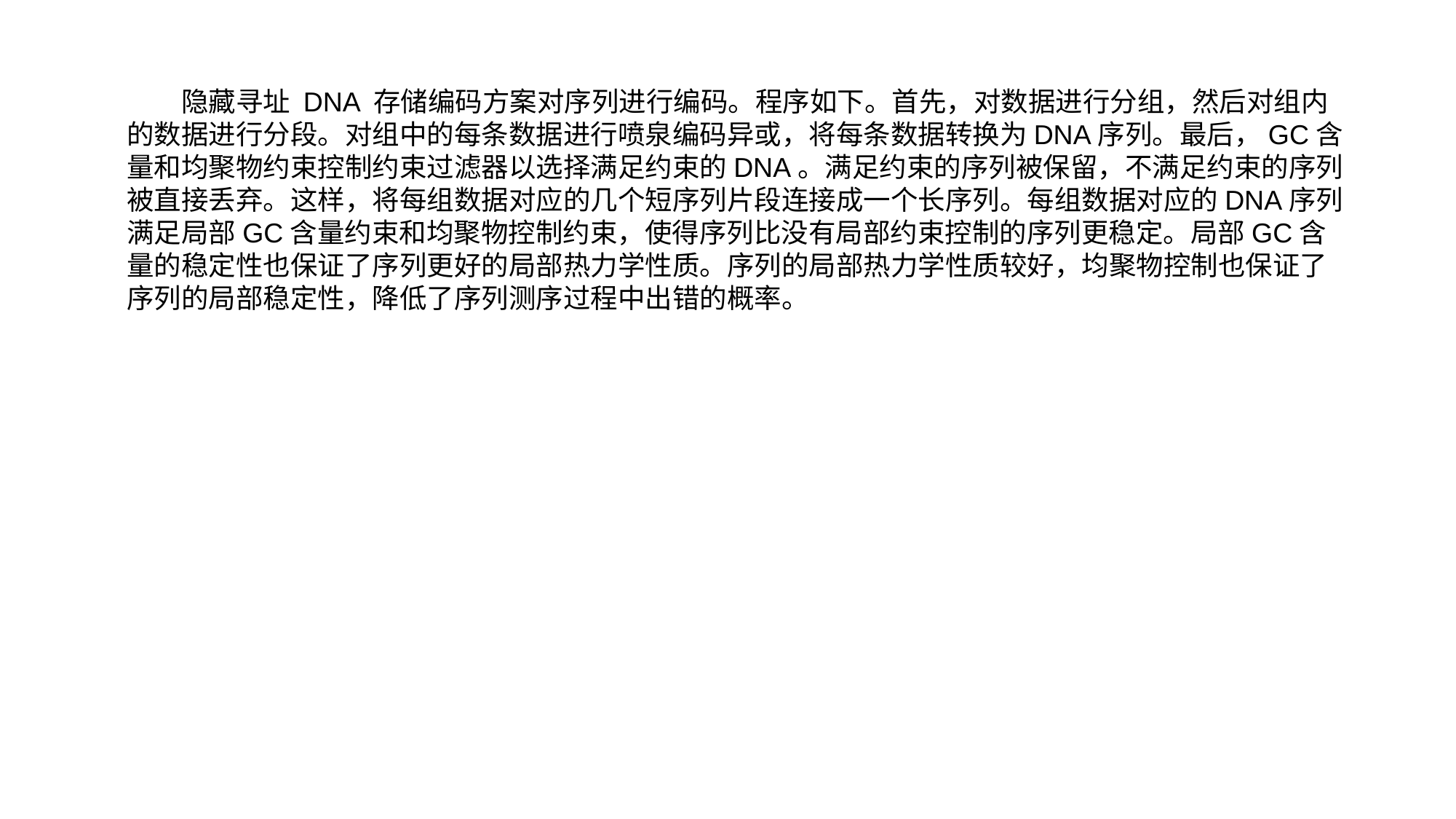

隐藏寻址 DNA 存储编码方案对序列进行编码。程序如下。首先，对数据进行分组，然后对组内的数据进行分段。对组中的每条数据进行喷泉编码异或，将每条数据转换为DNA序列。最后，GC含量和均聚物约束控制约束过滤器以选择满足约束的DNA。满足约束的序列被保留，不满足约束的序列被直接丢弃。这样，将每组数据对应的几个短序列片段连接成一个长序列。每组数据对应的DNA序列满足局部GC含量约束和均聚物控制约束，使得序列比没有局部约束控制的序列更稳定。局部GC含量的稳定性也保证了序列更好的局部热力学性质。序列的局部热力学性质较好，均聚物控制也保证了序列的局部稳定性，降低了序列测序过程中出错的概率。